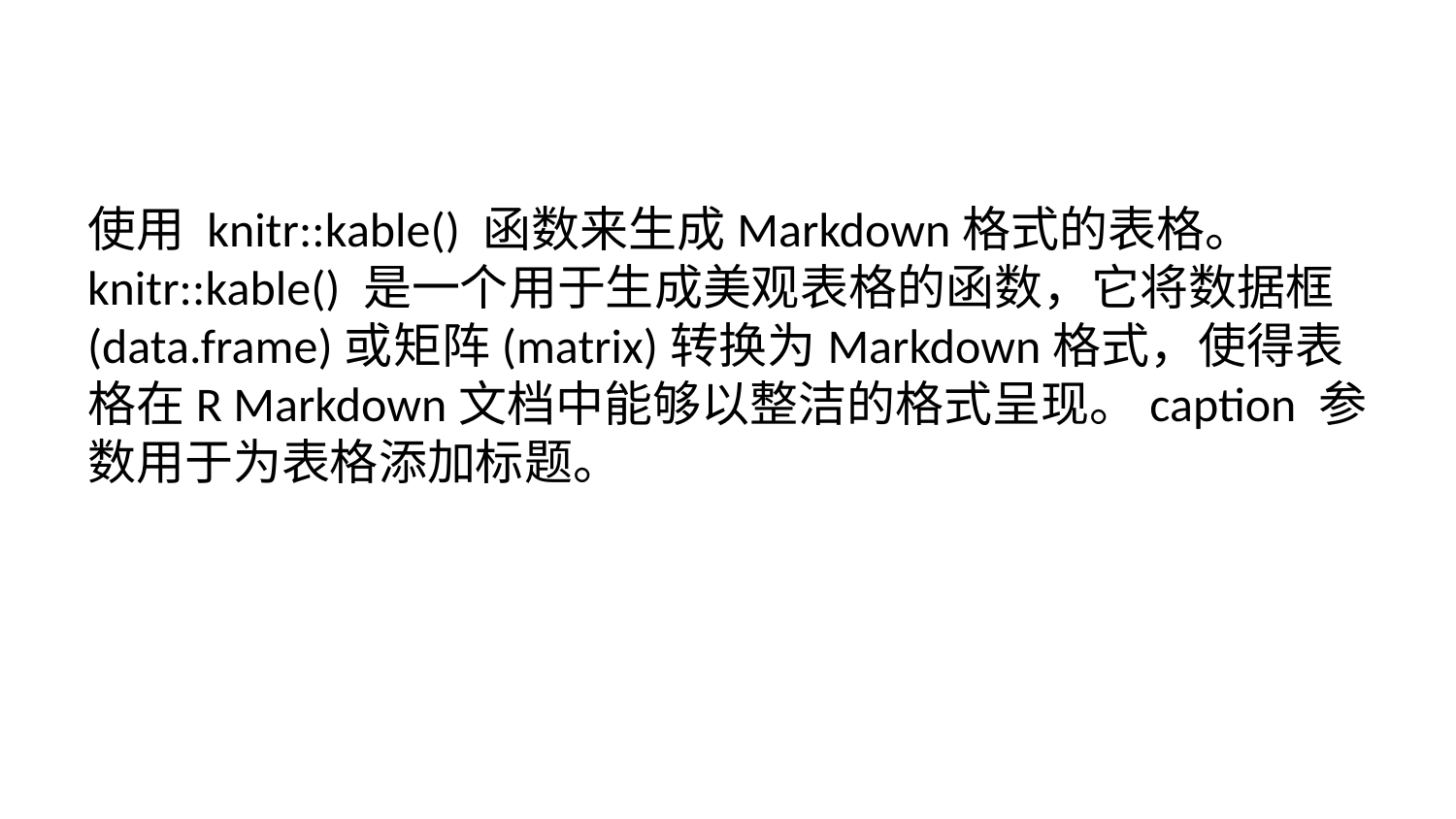

使用 knitr::kable() 函数来生成Markdown格式的表格。 knitr::kable() 是一个用于生成美观表格的函数，它将数据框(data.frame)或矩阵(matrix)转换为Markdown格式，使得表格在R Markdown文档中能够以整洁的格式呈现。caption 参数用于为表格添加标题。